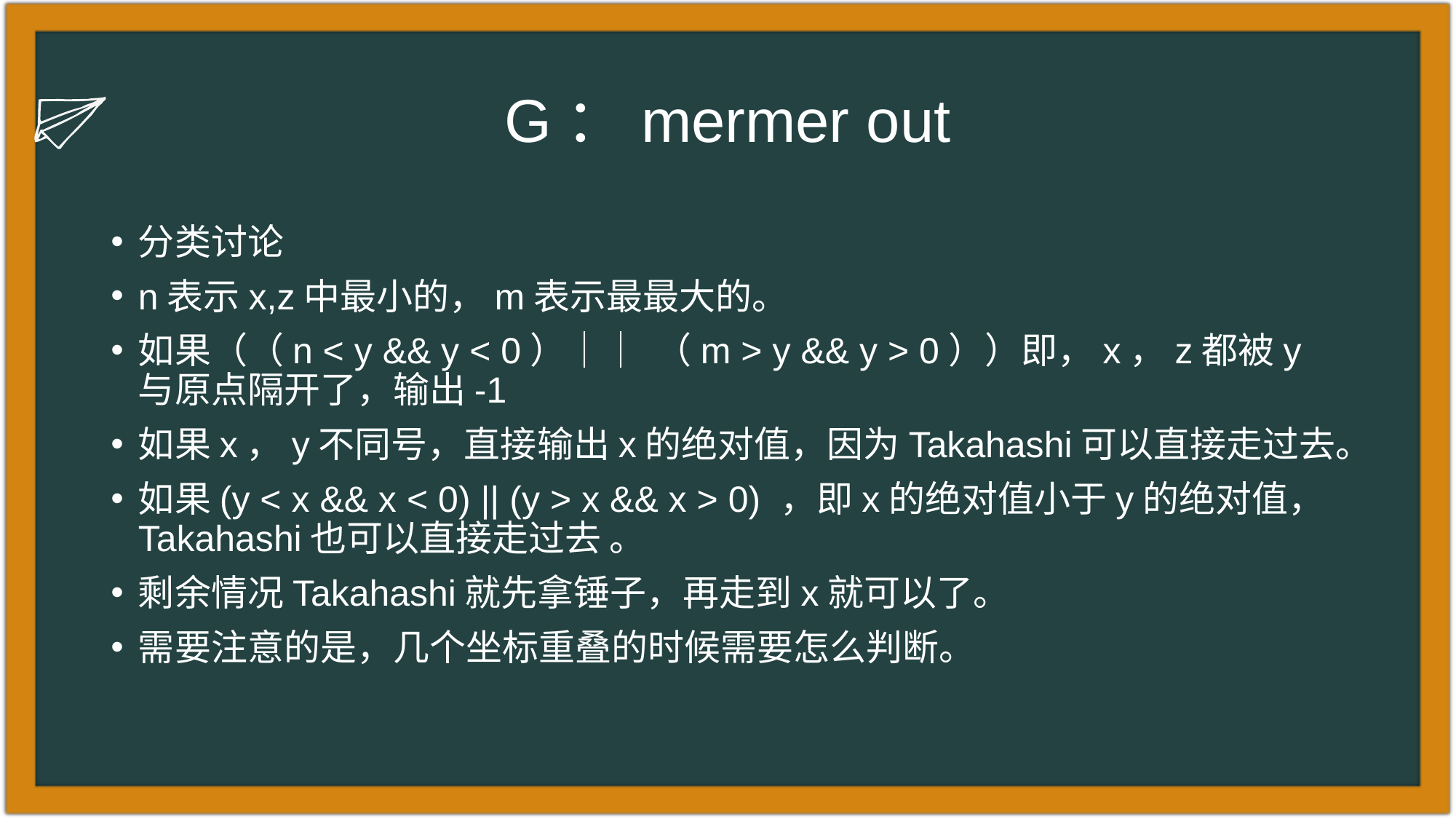

# G：mermer out
分类讨论
n表示x,z中最小的，m表示最最大的。
如果（（n < y && y < 0）｜｜  （m > y && y > 0））即，x，z都被y 与原点隔开了，输出-1
如果x，y不同号，直接输出x的绝对值，因为Takahashi可以直接走过去。
如果(y < x && x < 0) || (y > x && x > 0) ，即x的绝对值小于y的绝对值，Takahashi也可以直接走过去 。
剩余情况Takahashi就先拿锤子，再走到x就可以了。
需要注意的是，几个坐标重叠的时候需要怎么判断。